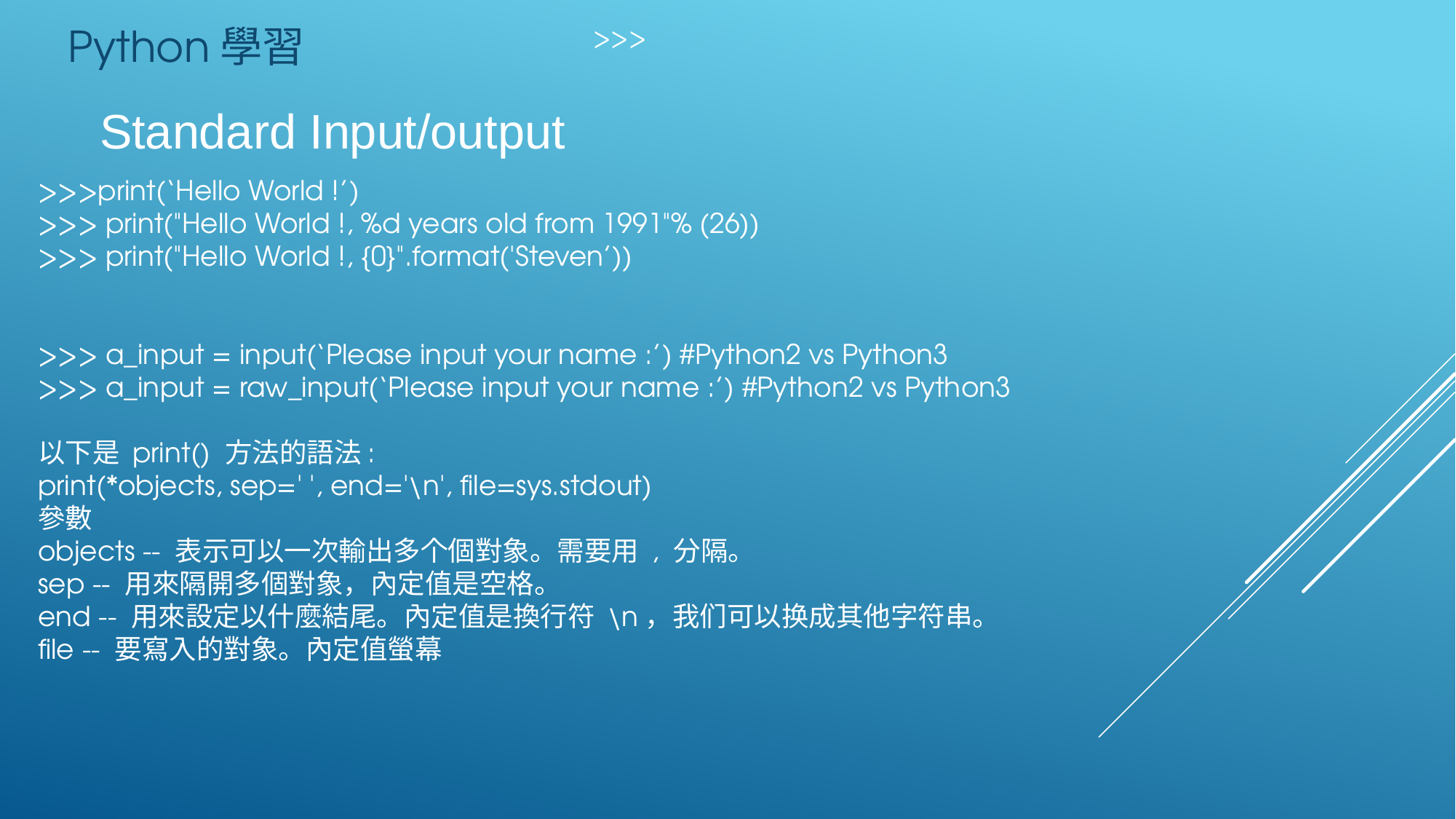

Python學習
>>>
Standard Input/output
>>>print(‘Hello World !’)
>>> print("Hello World !, %d years old from 1991"% (26))
>>> print("Hello World !, {0}".format('Steven’))

>>> a_input = input(‘Please input your name :’) #Python2 vs Python3
>>> a_input = raw_input(‘Please input your name :’) #Python2 vs Python3

以下是 print() 方法的語法:
print(*objects, sep=' ', end='\n', file=sys.stdout)
參數
objects -- 表示可以一次輸出多个個對象。需要用 , 分隔。
sep -- 用來隔開多個對象，內定值是空格。
end -- 用來設定以什麼結尾。內定值是換行符 \n，我们可以换成其他字符串。
file -- 要寫入的對象。內定值螢幕